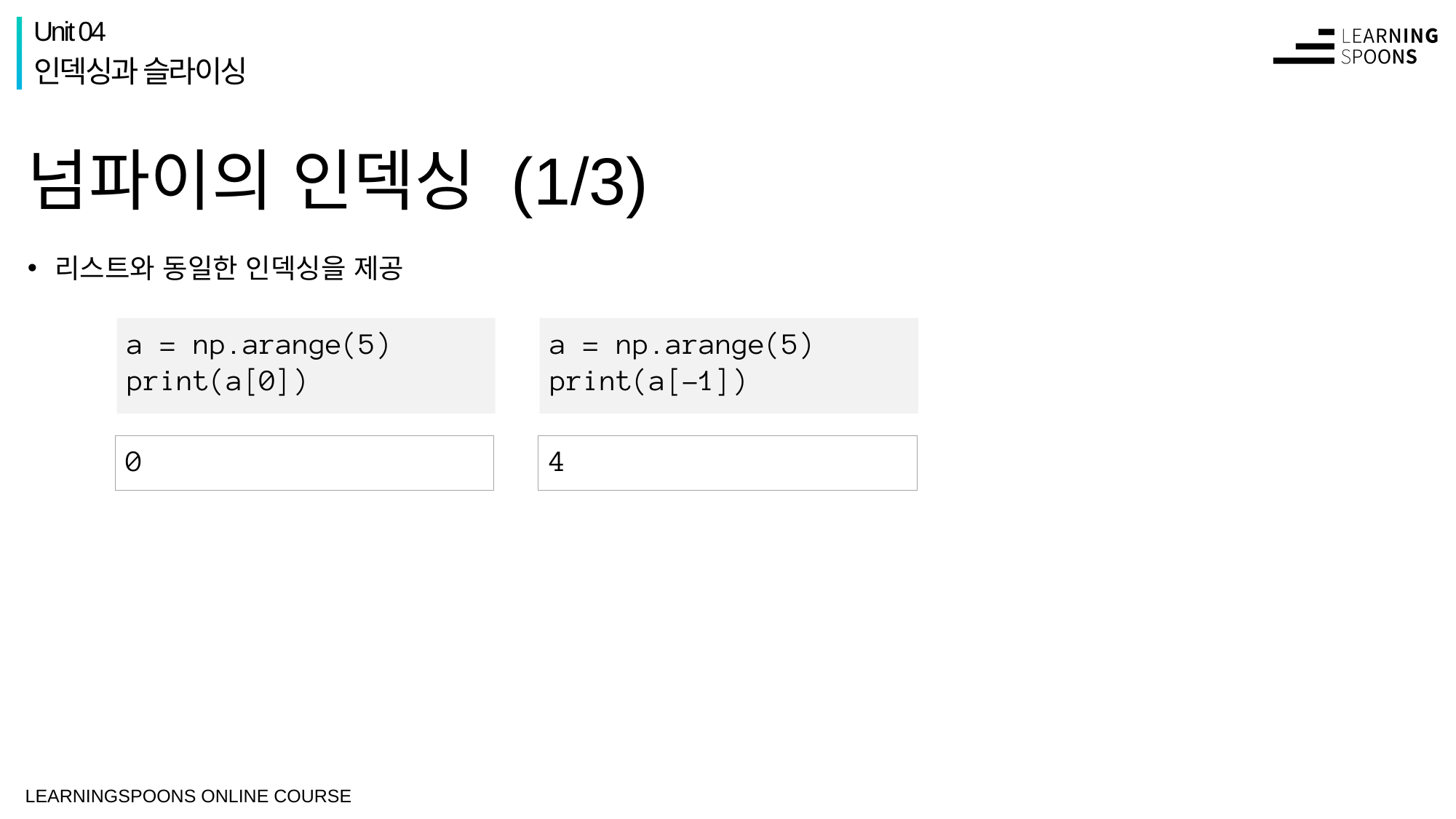

Unit 04
인덱싱과 슬라이싱
# 넘파이의 인덱싱 (1/3)
리스트와 동일한 인덱싱을 제공

a = np.arange(5)
print(a[0])
a = np.arange(5)
print(a[-1])
0
4